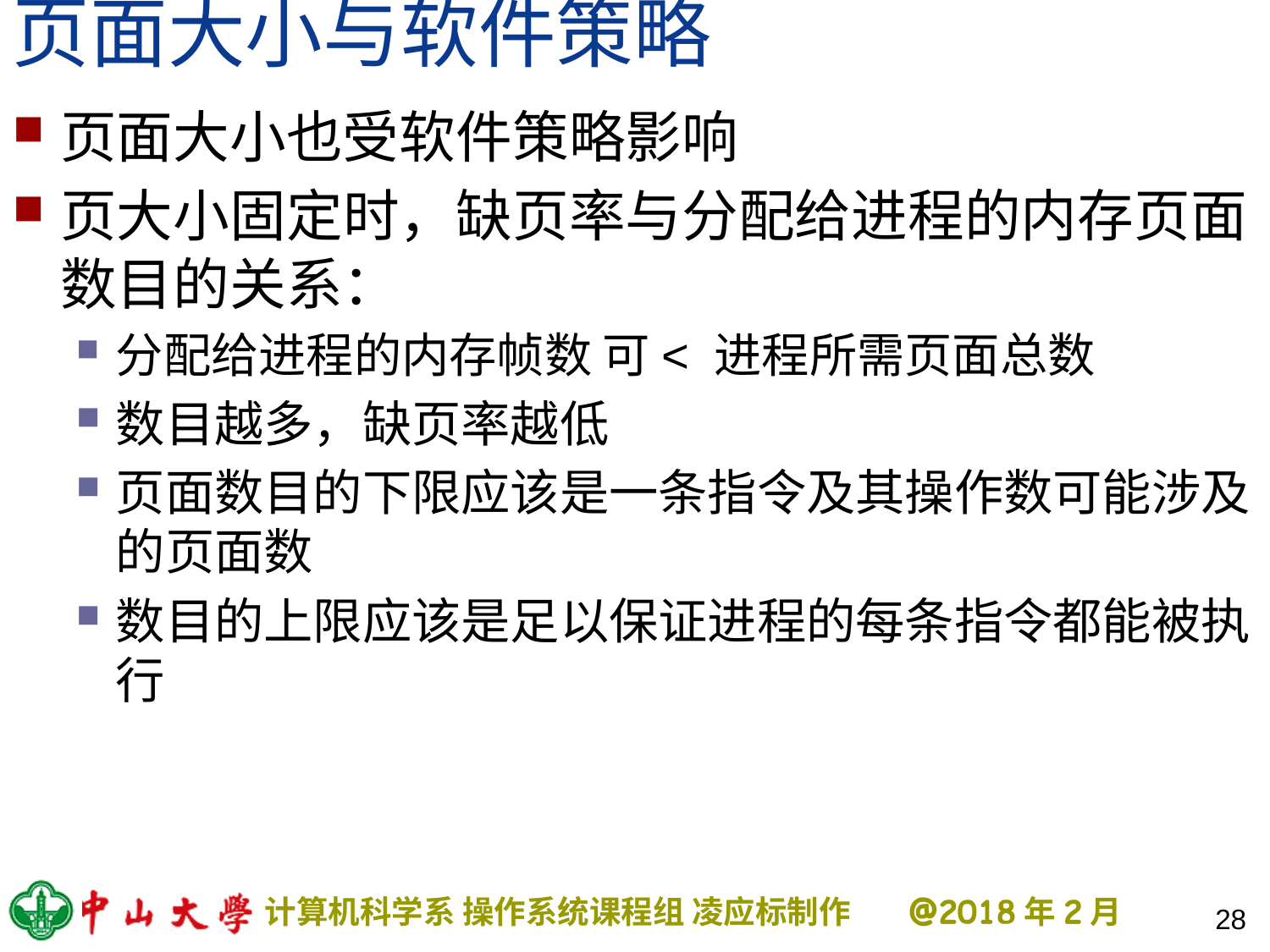

# 页面大小与软件策略
页面大小也受软件策略影响
页大小固定时，缺页率与分配给进程的内存页面数目的关系：
分配给进程的内存帧数 可< 进程所需页面总数
数目越多，缺页率越低
页面数目的下限应该是一条指令及其操作数可能涉及的页面数
数目的上限应该是足以保证进程的每条指令都能被执行
28